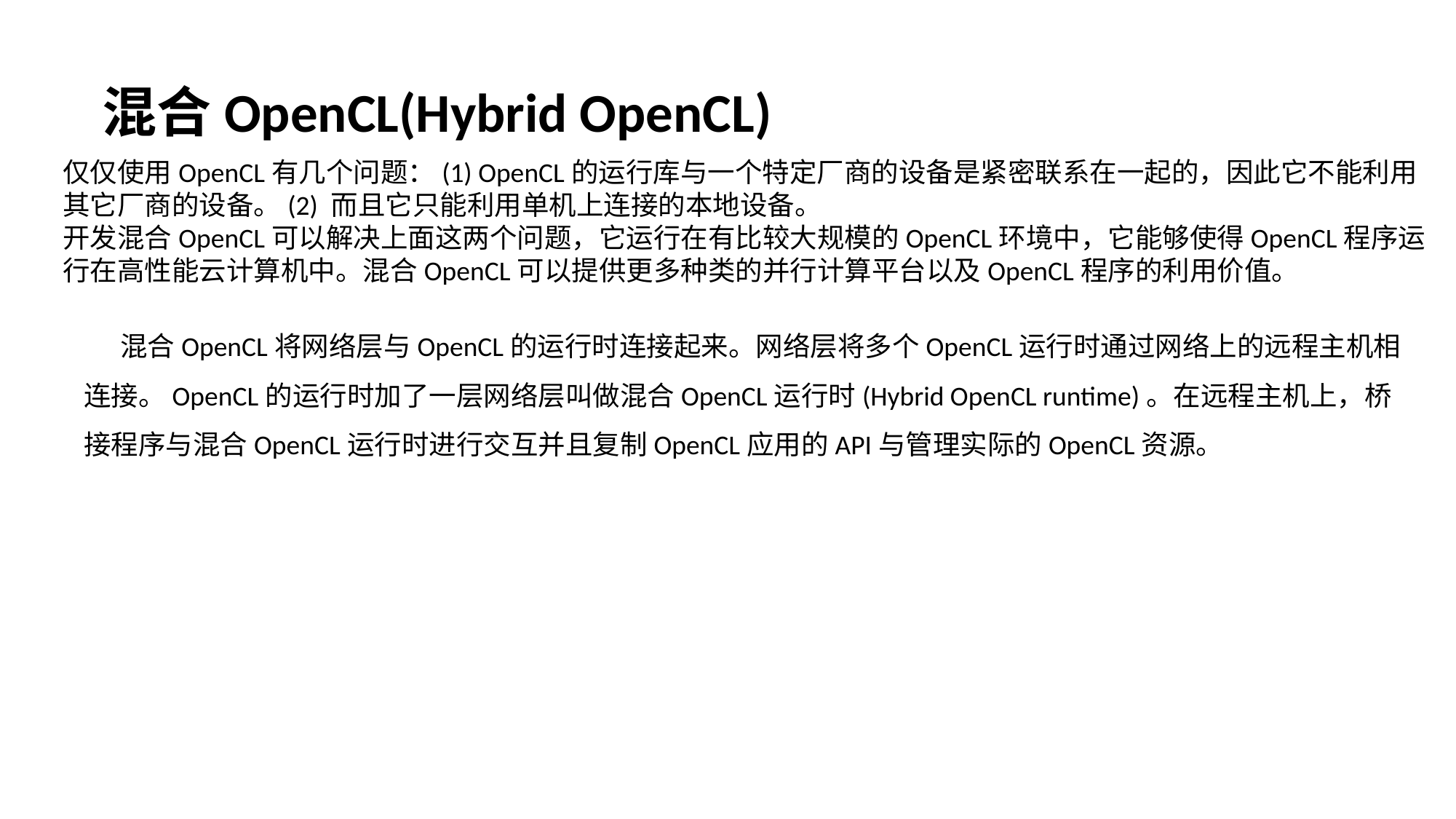

混合OpenCL(Hybrid OpenCL)
仅仅使用OpenCL有几个问题：(1) OpenCL的运行库与一个特定厂商的设备是紧密联系在一起的，因此它不能利用
其它厂商的设备。(2) 而且它只能利用单机上连接的本地设备。
开发混合OpenCL可以解决上面这两个问题，它运行在有比较大规模的OpenCL环境中，它能够使得OpenCL程序运
行在高性能云计算机中。混合OpenCL可以提供更多种类的并行计算平台以及OpenCL程序的利用价值。
混合OpenCL将网络层与OpenCL的运行时连接起来。网络层将多个OpenCL运行时通过网络上的远程主机相连接。OpenCL的运行时加了一层网络层叫做混合OpenCL运行时(Hybrid OpenCL runtime)。在远程主机上，桥接程序与混合OpenCL运行时进行交互并且复制OpenCL应用的API与管理实际的OpenCL资源。